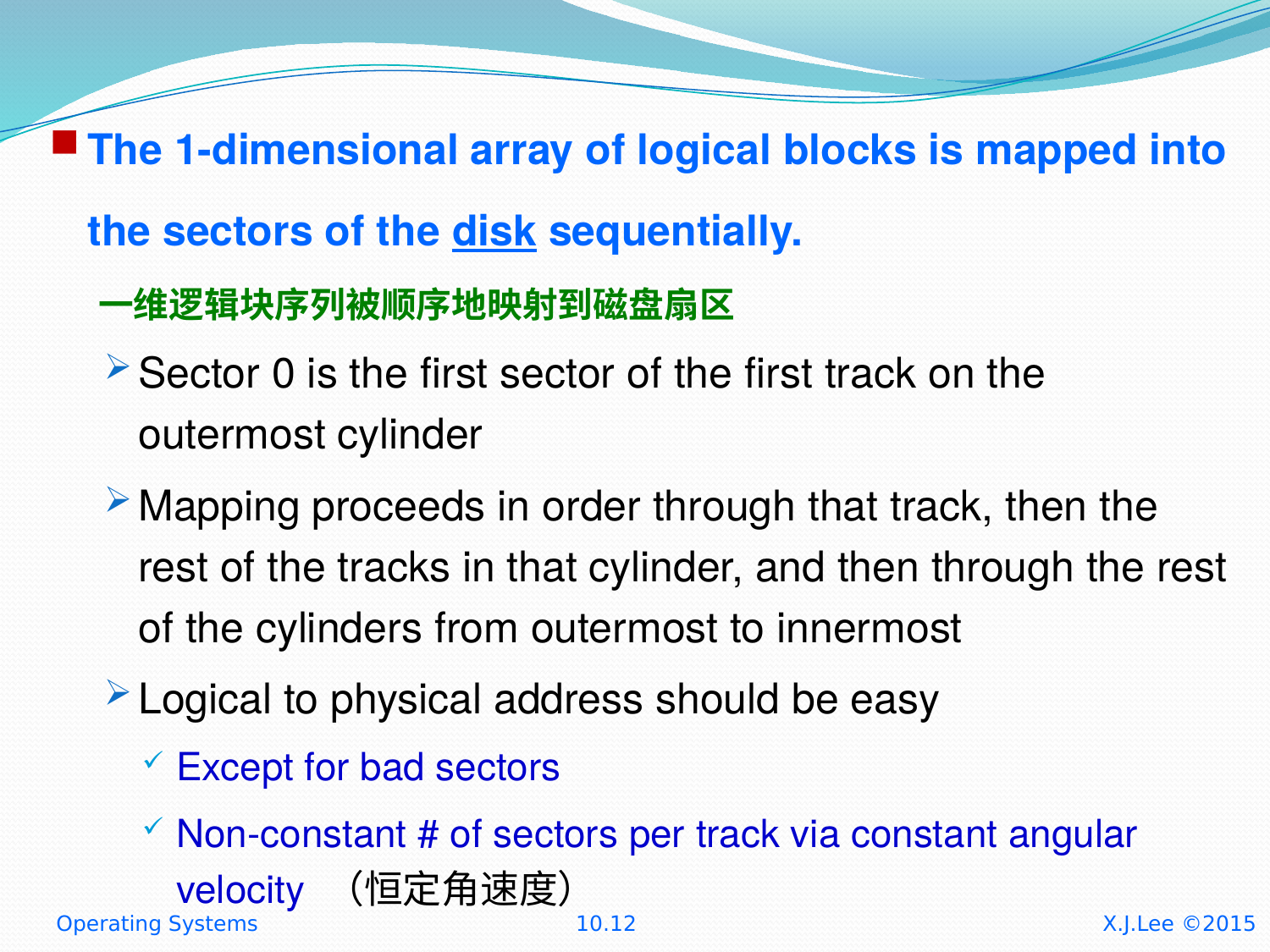

The 1-dimensional array of logical blocks is mapped into the sectors of the disk sequentially.
     一维逻辑块序列被顺序地映射到磁盘扇区
Sector 0 is the first sector of the first track on the outermost cylinder
Mapping proceeds in order through that track, then the rest of the tracks in that cylinder, and then through the rest of the cylinders from outermost to innermost
Logical to physical address should be easy
Except for bad sectors
Non-constant # of sectors per track via constant angular velocity （恒定角速度）
Operating Systems
10.12
X.J.Lee ©2015